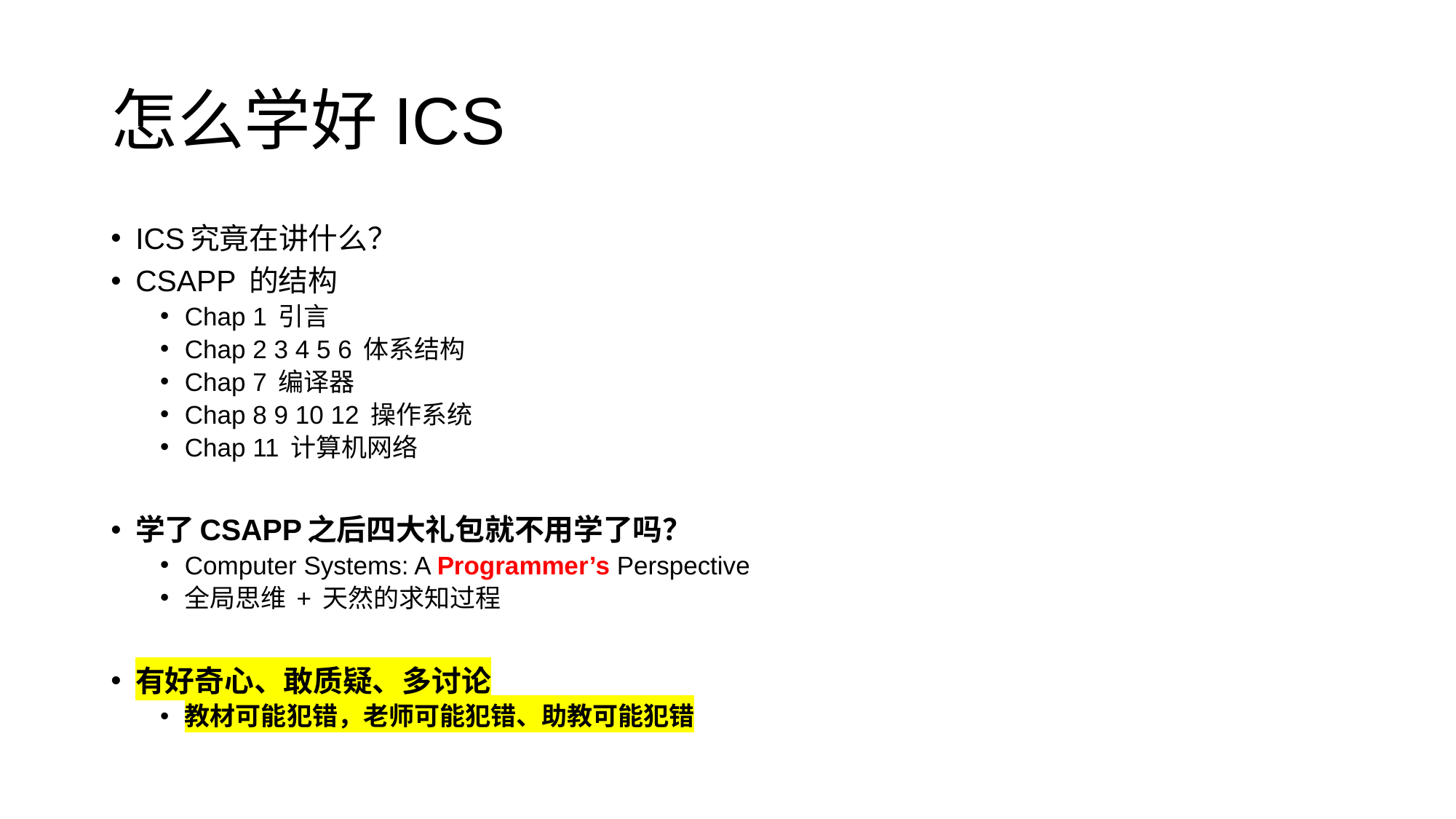

# 怎么学好ICS
ICS究竟在讲什么？
CSAPP 的结构
Chap 1 引言
Chap 2 3 4 5 6 体系结构
Chap 7 编译器
Chap 8 9 10 12 操作系统
Chap 11 计算机网络

学了CSAPP之后四大礼包就不用学了吗？
Computer Systems: A Programmer’s Perspective
全局思维 + 天然的求知过程

有好奇心、敢质疑、多讨论
教材可能犯错，老师可能犯错、助教可能犯错